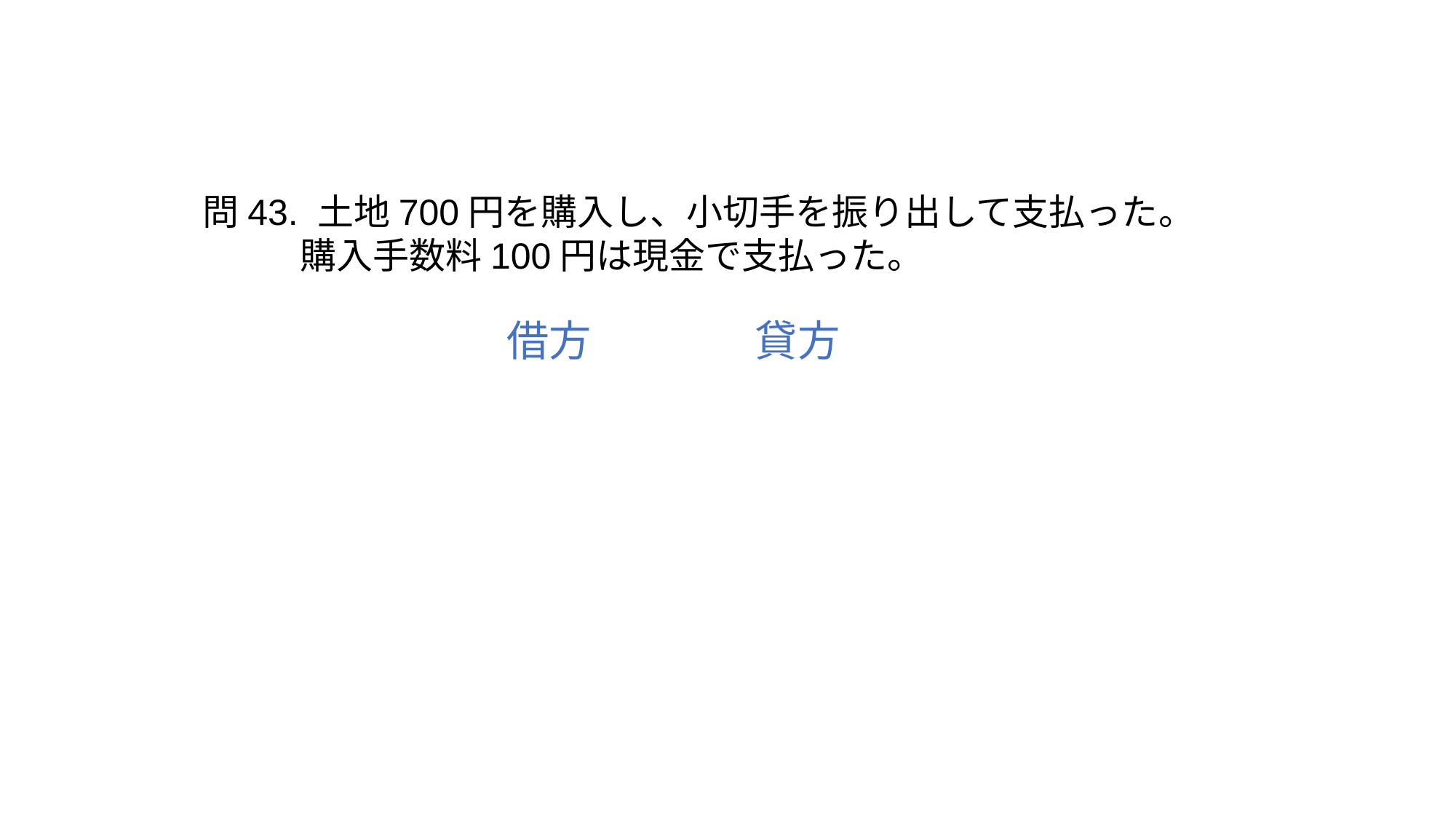

問43. 土地700円を購入し、小切手を振り出して支払った。
　　   購入手数料100円は現金で支払った。
借方
貸方